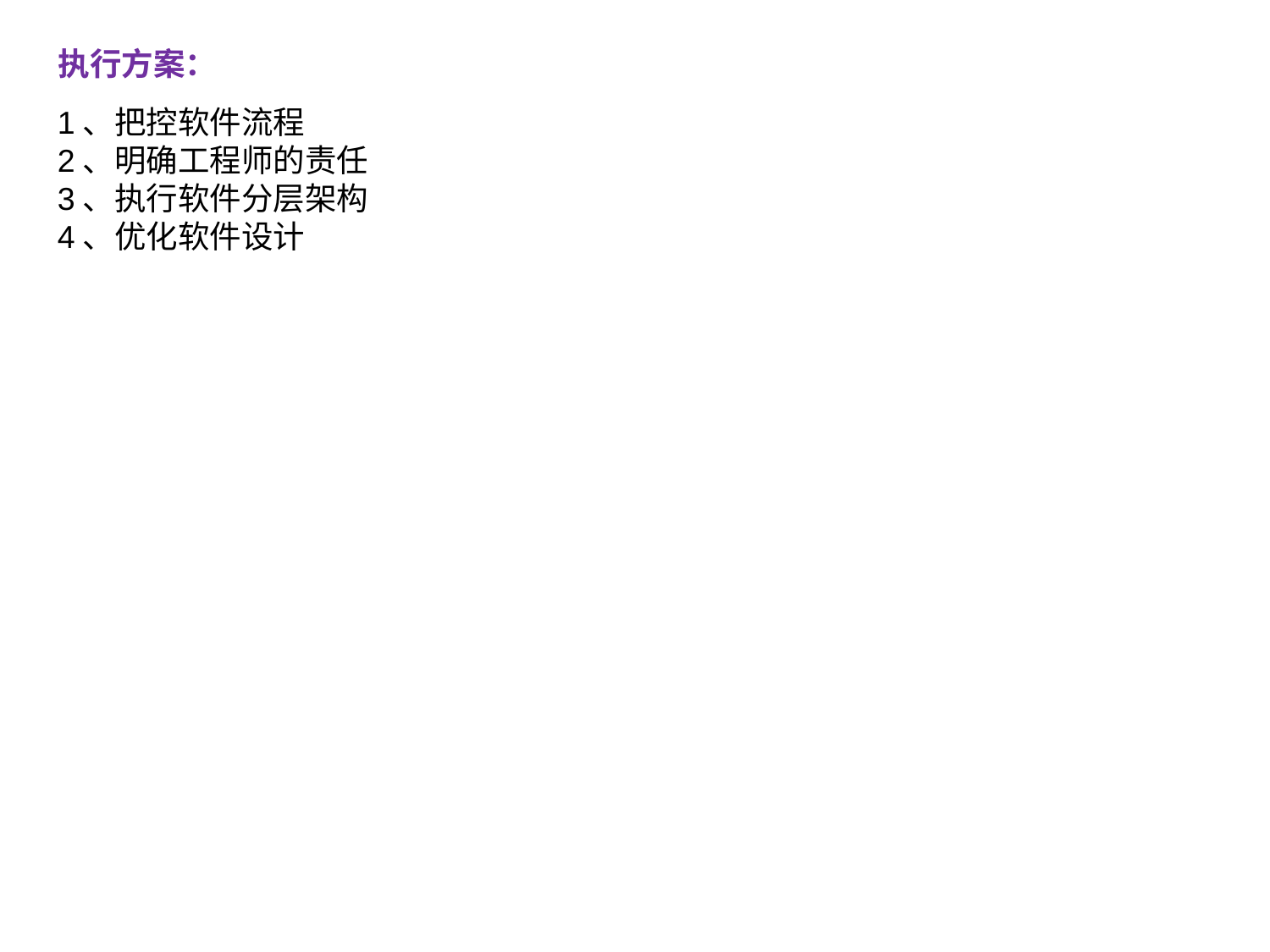

执行方案：
1、把控软件流程
2、明确工程师的责任
3、执行软件分层架构
4、优化软件设计